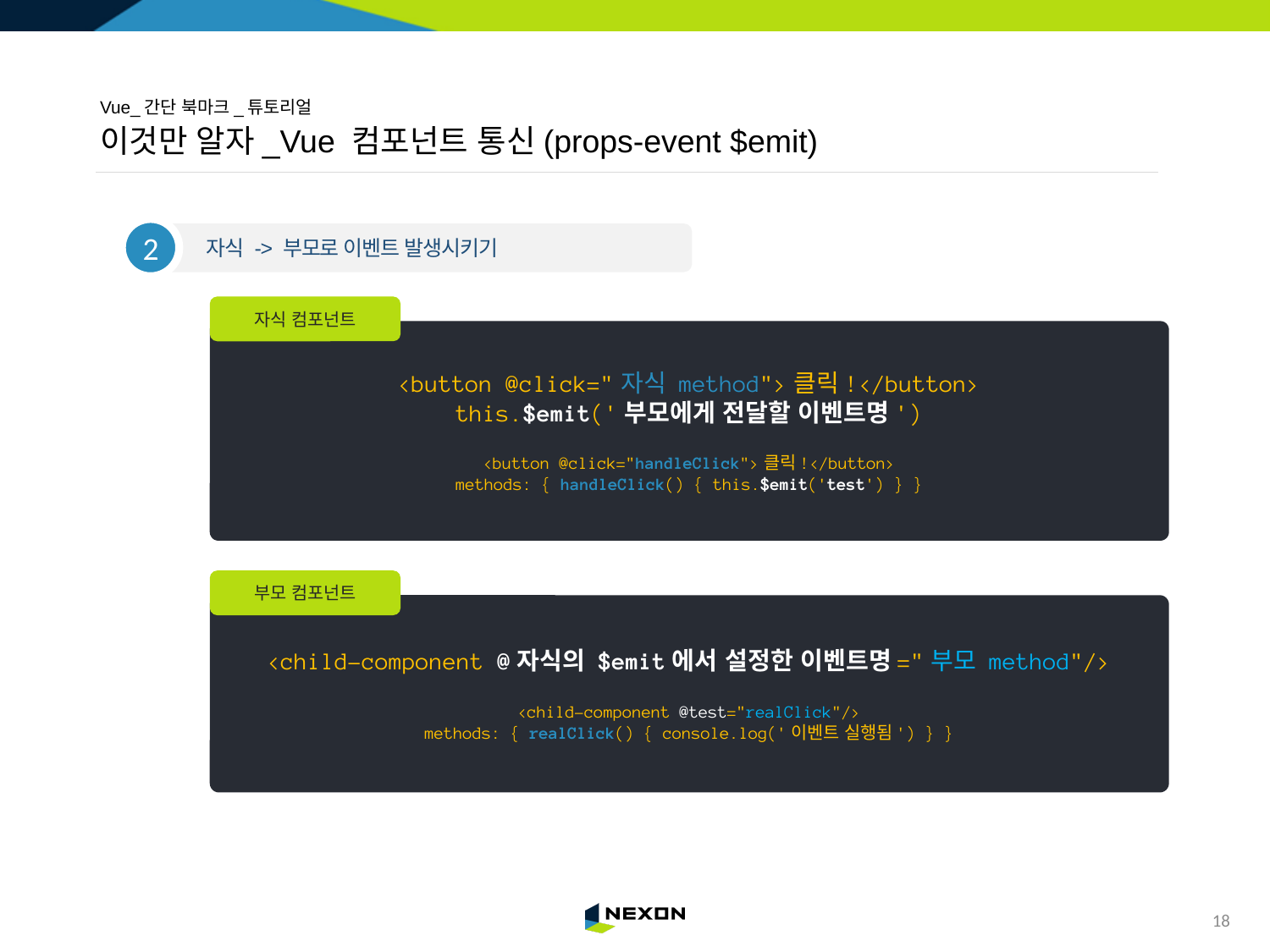

# Vue_간단 북마크_튜토리얼 이것만 알자_Vue 컴포넌트 통신(props-event $emit)
2
자식 -> 부모로 이벤트 발생시키기
자식 컴포넌트
<button @click="자식 method">클릭!</button>
this.$emit('부모에게 전달할 이벤트명')

<button @click="handleClick">클릭!</button>
methods: { handleClick() { this.$emit('test') } }
부모 컴포넌트
<child-component @자식의 $emit에서 설정한 이벤트명="부모 method"/>

<child-component @test="realClick"/>
methods: { realClick() { console.log('이벤트 실행됨') } }
18